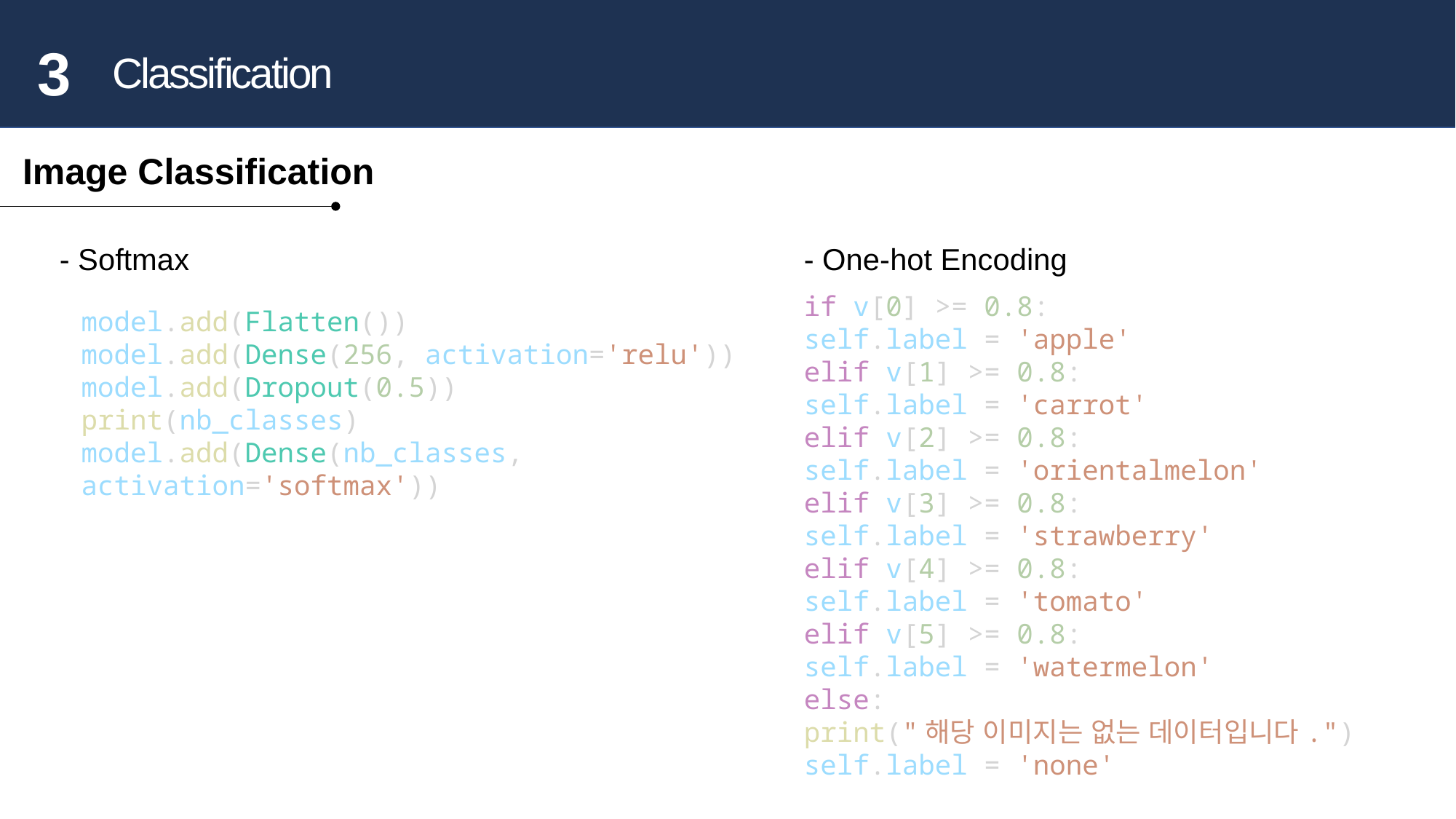

3
Classification
Image Classification
- One-hot Encoding
- Softmax
if v[0] >= 0.8:
self.label = 'apple'
elif v[1] >= 0.8:
self.label = 'carrot'
elif v[2] >= 0.8:
self.label = 'orientalmelon'
elif v[3] >= 0.8:
self.label = 'strawberry'
elif v[4] >= 0.8:
self.label = 'tomato'
elif v[5] >= 0.8:
self.label = 'watermelon'
else:
print("해당 이미지는 없는 데이터입니다.")
self.label = 'none'
model.add(Flatten())
model.add(Dense(256, activation='relu'))
model.add(Dropout(0.5))
print(nb_classes)
model.add(Dense(nb_classes, activation='softmax'))